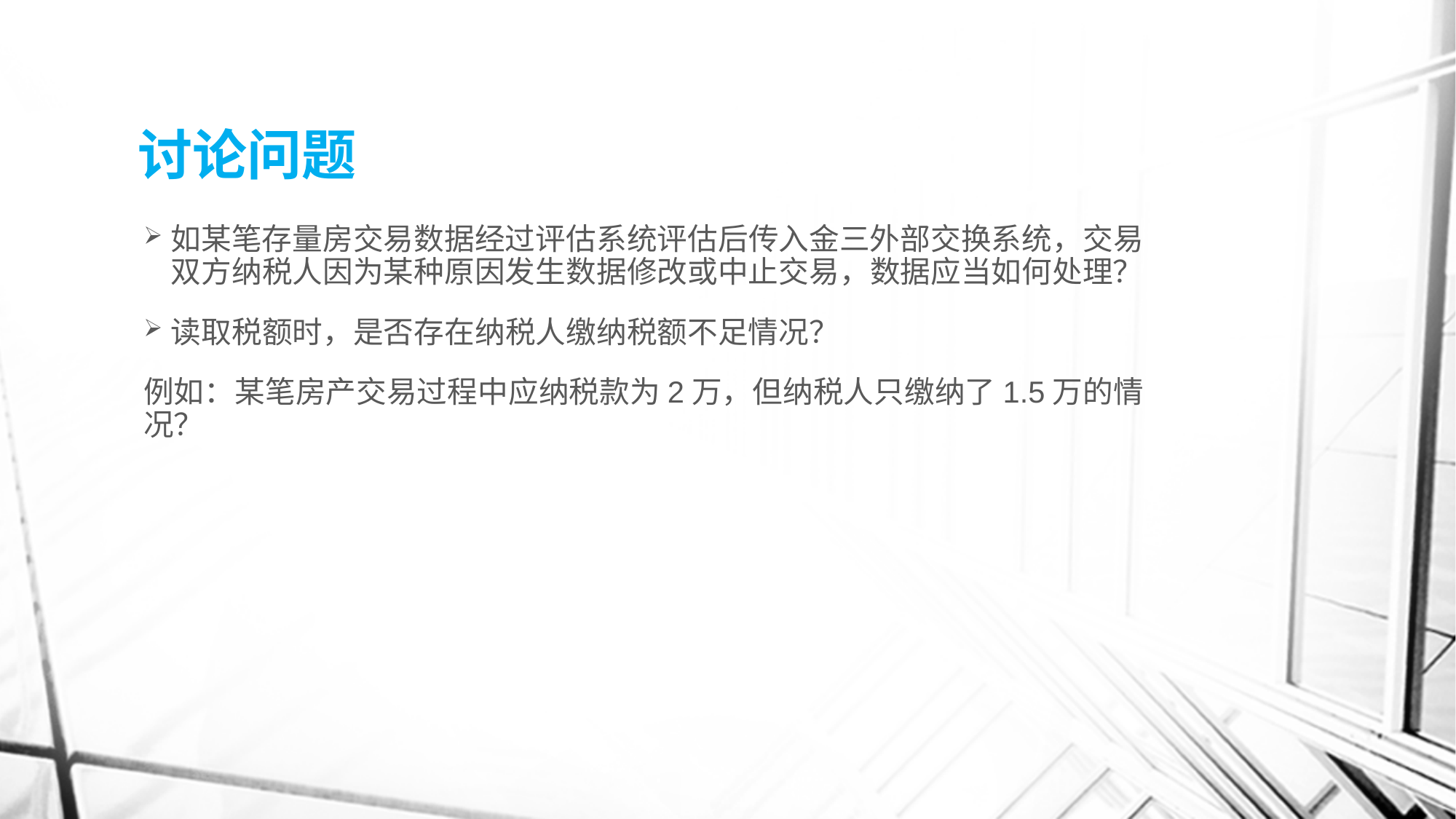

# 讨论问题
如某笔存量房交易数据经过评估系统评估后传入金三外部交换系统，交易双方纳税人因为某种原因发生数据修改或中止交易，数据应当如何处理？
读取税额时，是否存在纳税人缴纳税额不足情况？
例如：某笔房产交易过程中应纳税款为2万，但纳税人只缴纳了1.5万的情况？